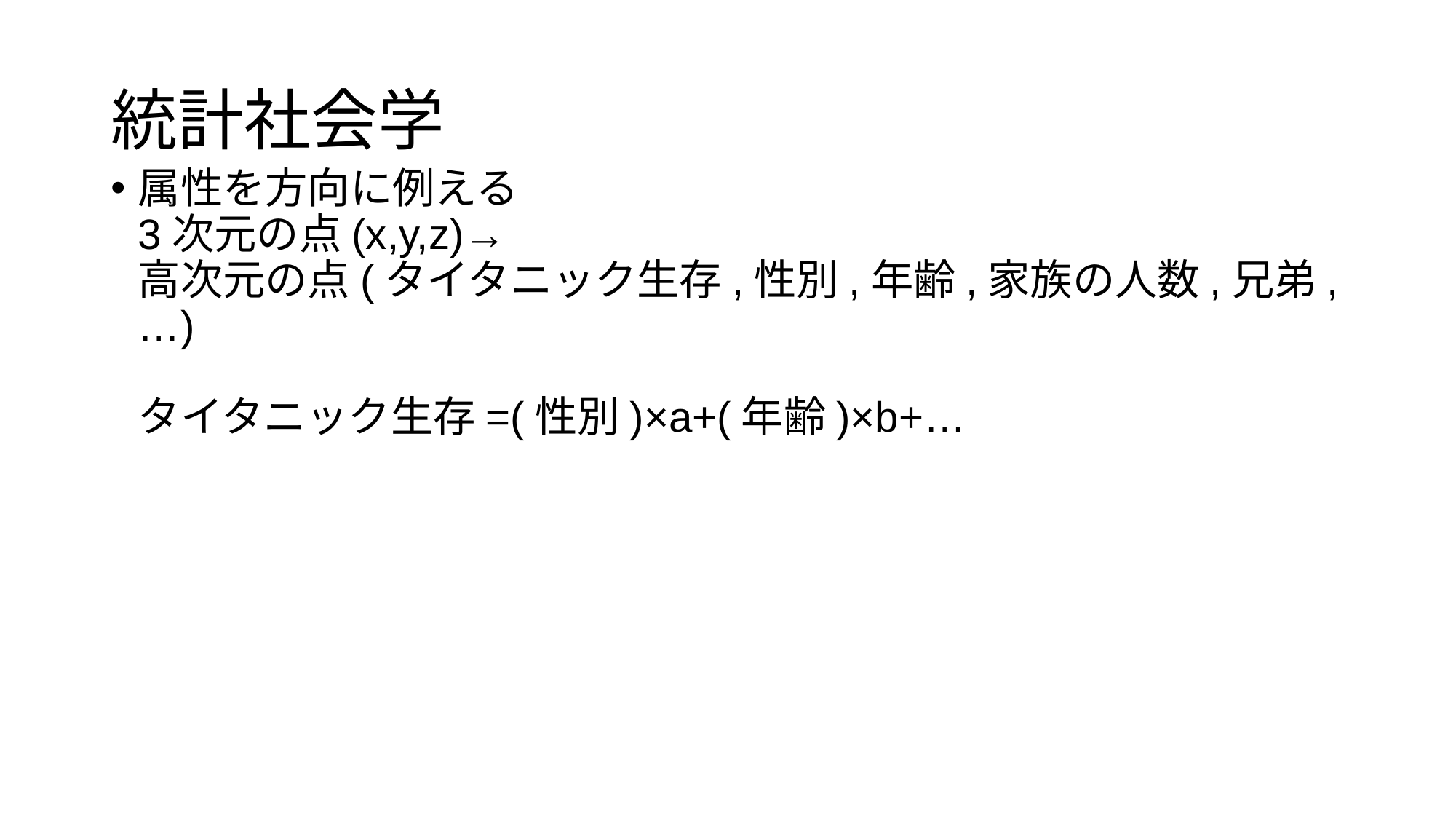

# 統計社会学
属性を方向に例える
3次元の点(x,y,z)→
高次元の点(タイタニック生存,性別,年齢,家族の人数,兄弟,…)
タイタニック生存=(性別)×a+(年齢)×b+…